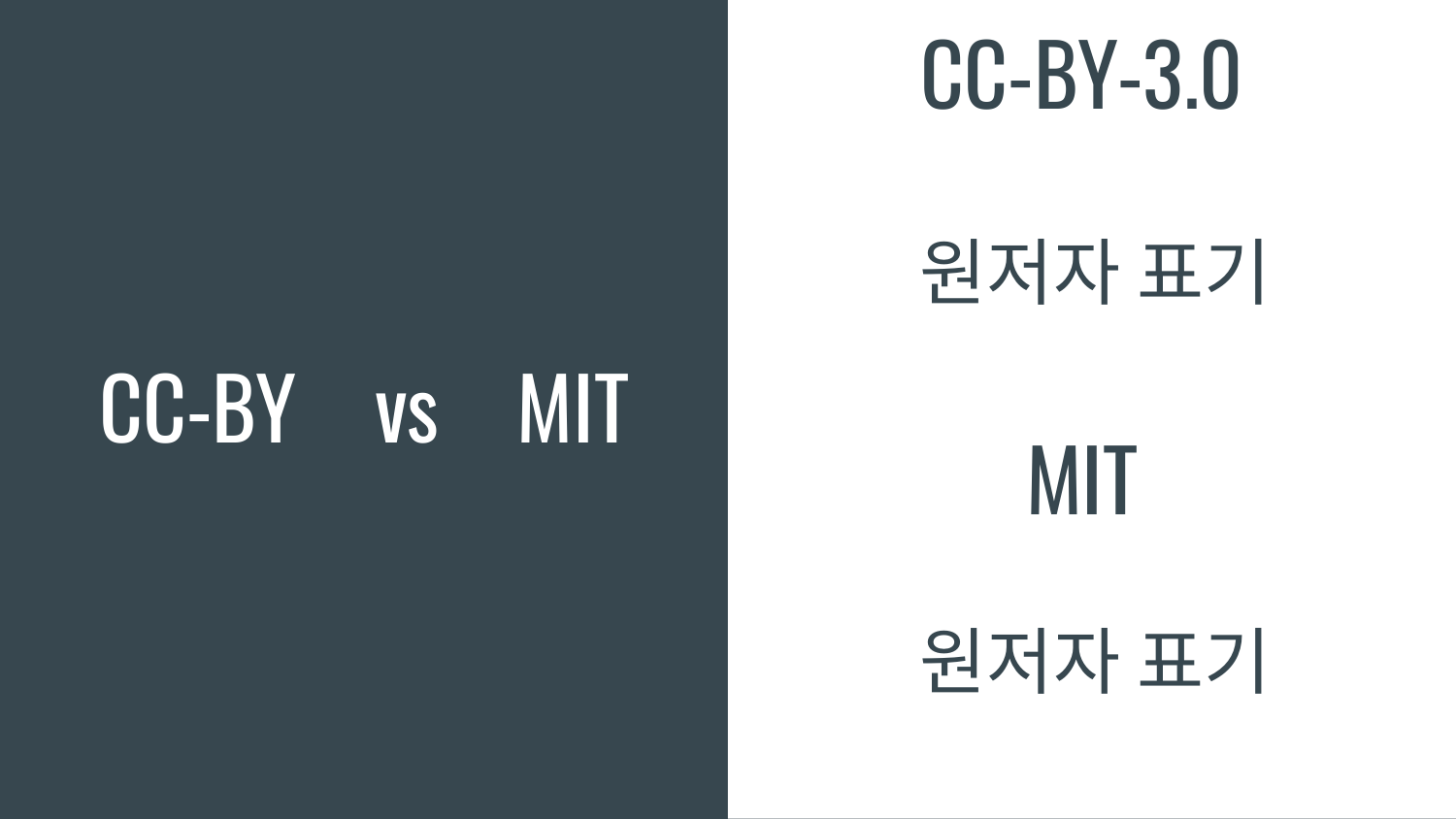

CC-BY-3.0t
원저자 표기
# CC-BY    vs    MIT
MITt
원저자 표기